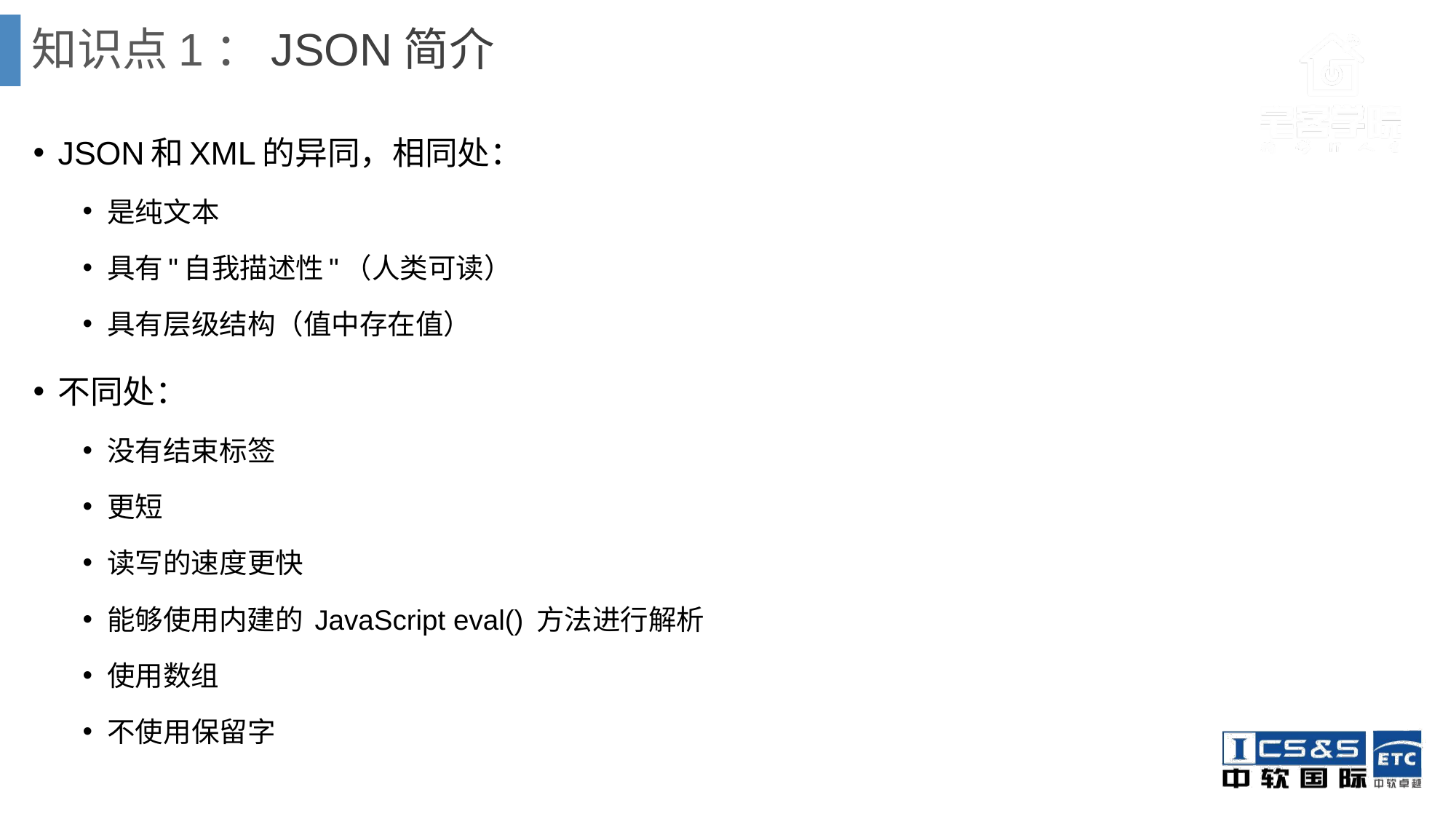

# 知识点1：JSON简介
JSON和XML的异同，相同处：
是纯文本
具有"自我描述性"（人类可读）
具有层级结构（值中存在值）
不同处：
没有结束标签
更短
读写的速度更快
能够使用内建的 JavaScript eval() 方法进行解析
使用数组
不使用保留字